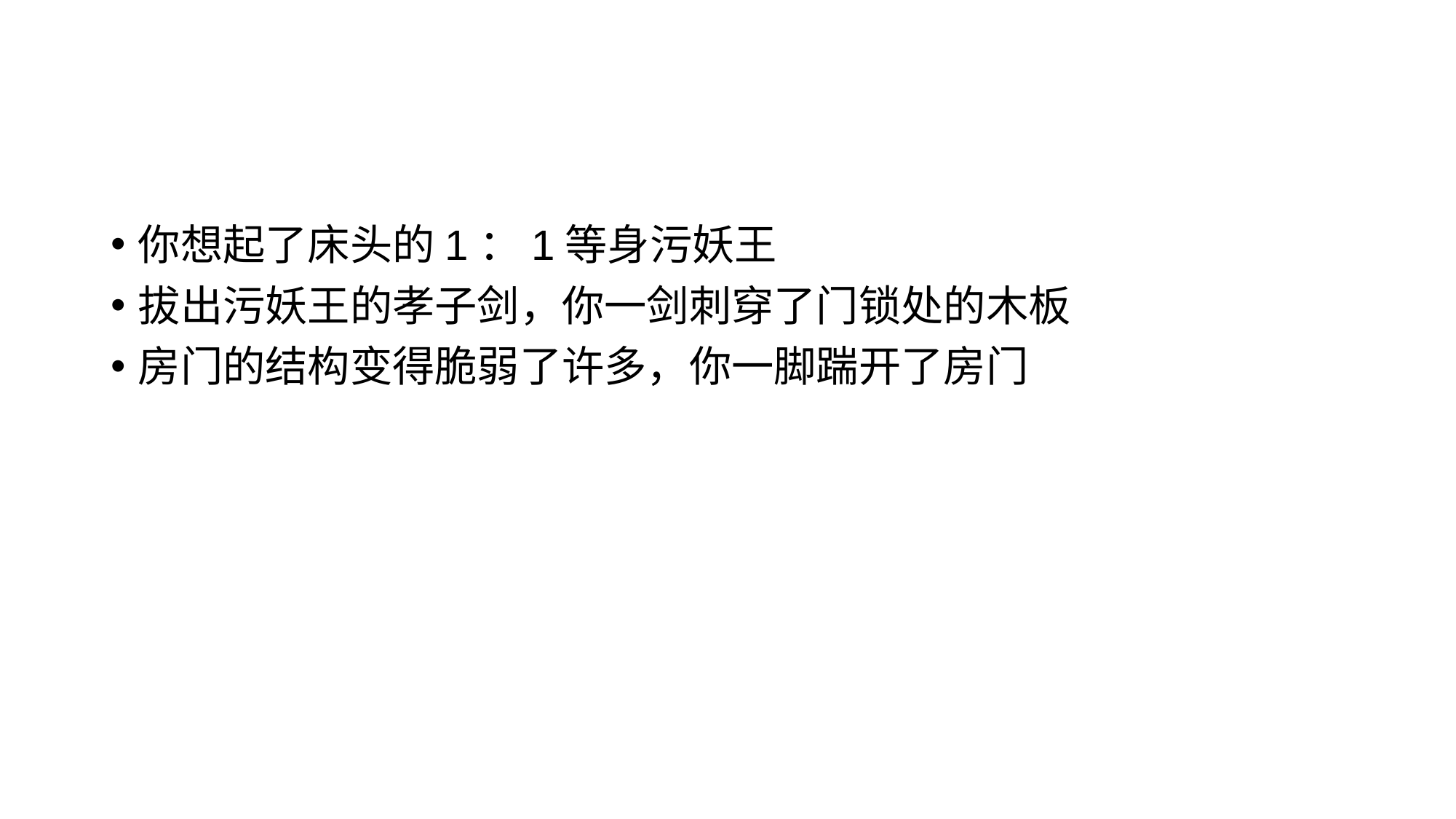

你想起了床头的1：1等身污妖王
拔出污妖王的孝子剑，你一剑刺穿了门锁处的木板
房门的结构变得脆弱了许多，你一脚踹开了房门